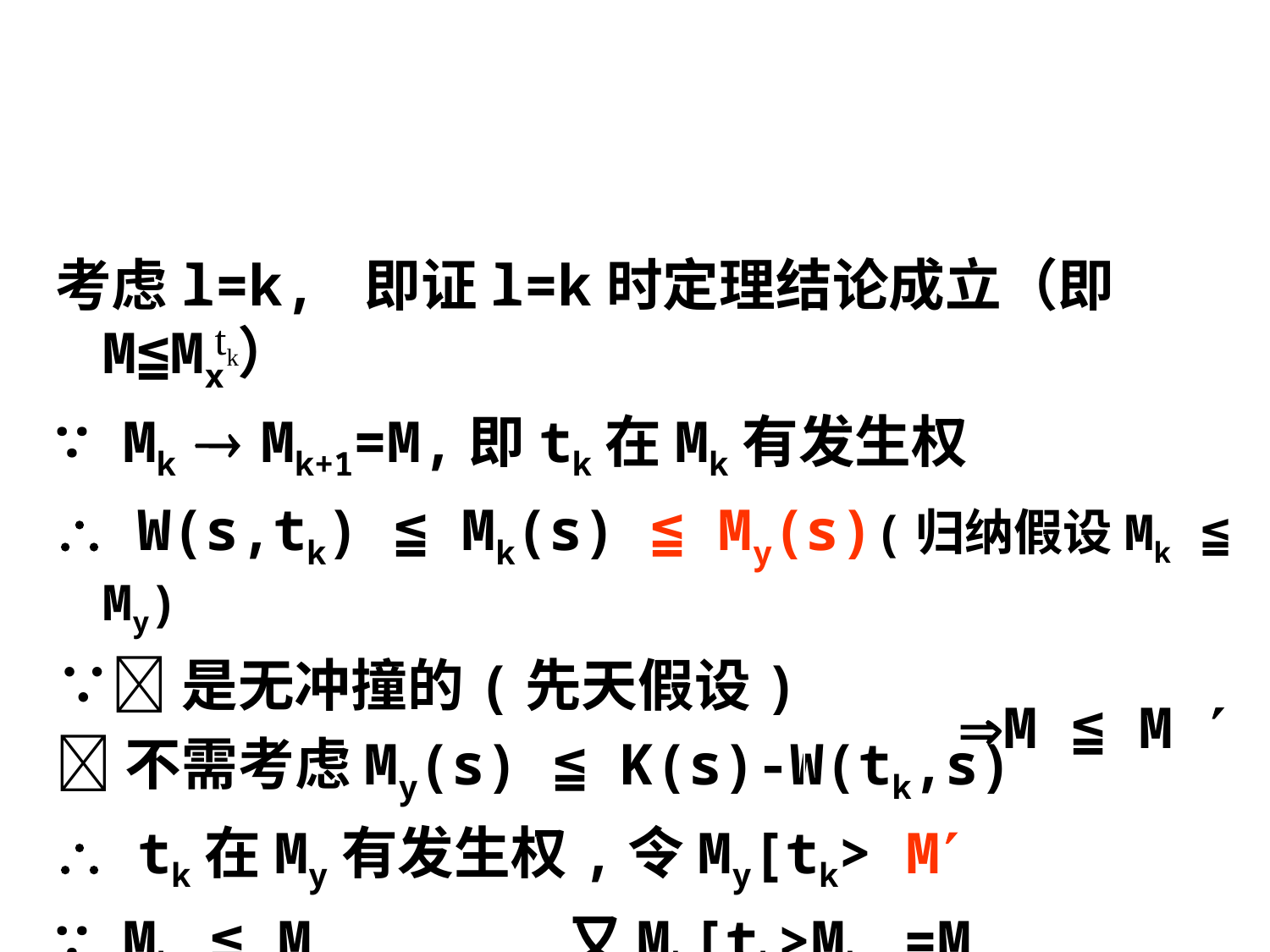

#
考虑l=k, 即证l=k时定理结论成立（即M≦Mx）
∵ Mk → Mk+1=M,即tk在Mk有发生权
∴ W(s,tk) ≦ Mk(s) ≦ My(s)(归纳假设Mk ≦ My)
∵Σ是无冲撞的(先天假设)
∴不需考虑My(s) ≦ K(s)-W(tk,s)
∴ tk在My有发生权,令My[tk> M′
∵ Mk ≦ My ,     又Mk[tk>Mk+1=M

tk

⇒M ≦ M ′